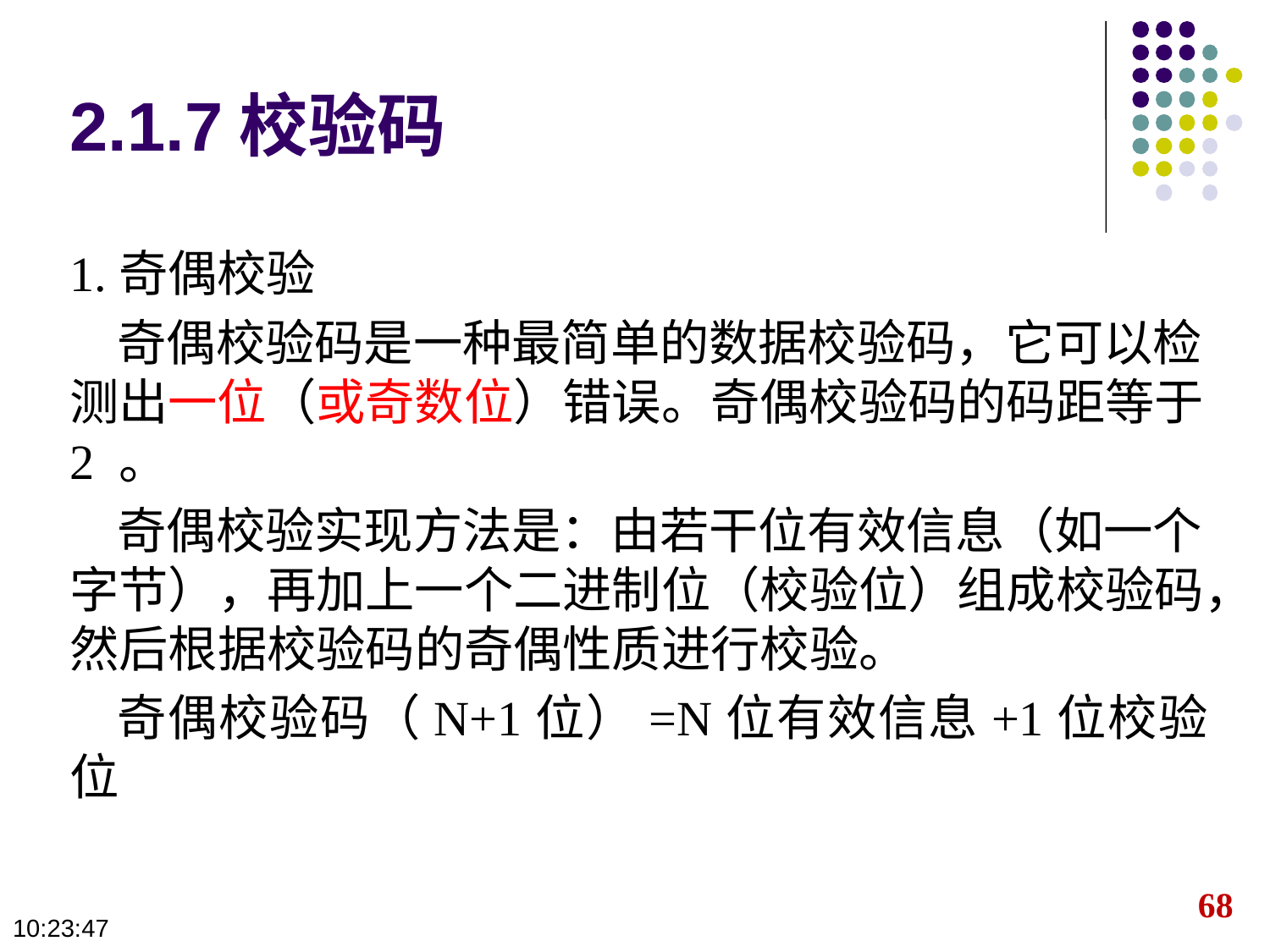

2.1.7校验码
1.奇偶校验
奇偶校验码是一种最简单的数据校验码，它可以检测出一位（或奇数位）错误。奇偶校验码的码距等于2 。
奇偶校验实现方法是：由若干位有效信息（如一个字节），再加上一个二进制位（校验位）组成校验码，然后根据校验码的奇偶性质进行校验。
奇偶校验码（N+1位）=N位有效信息+1位校验位
68
10:23:47